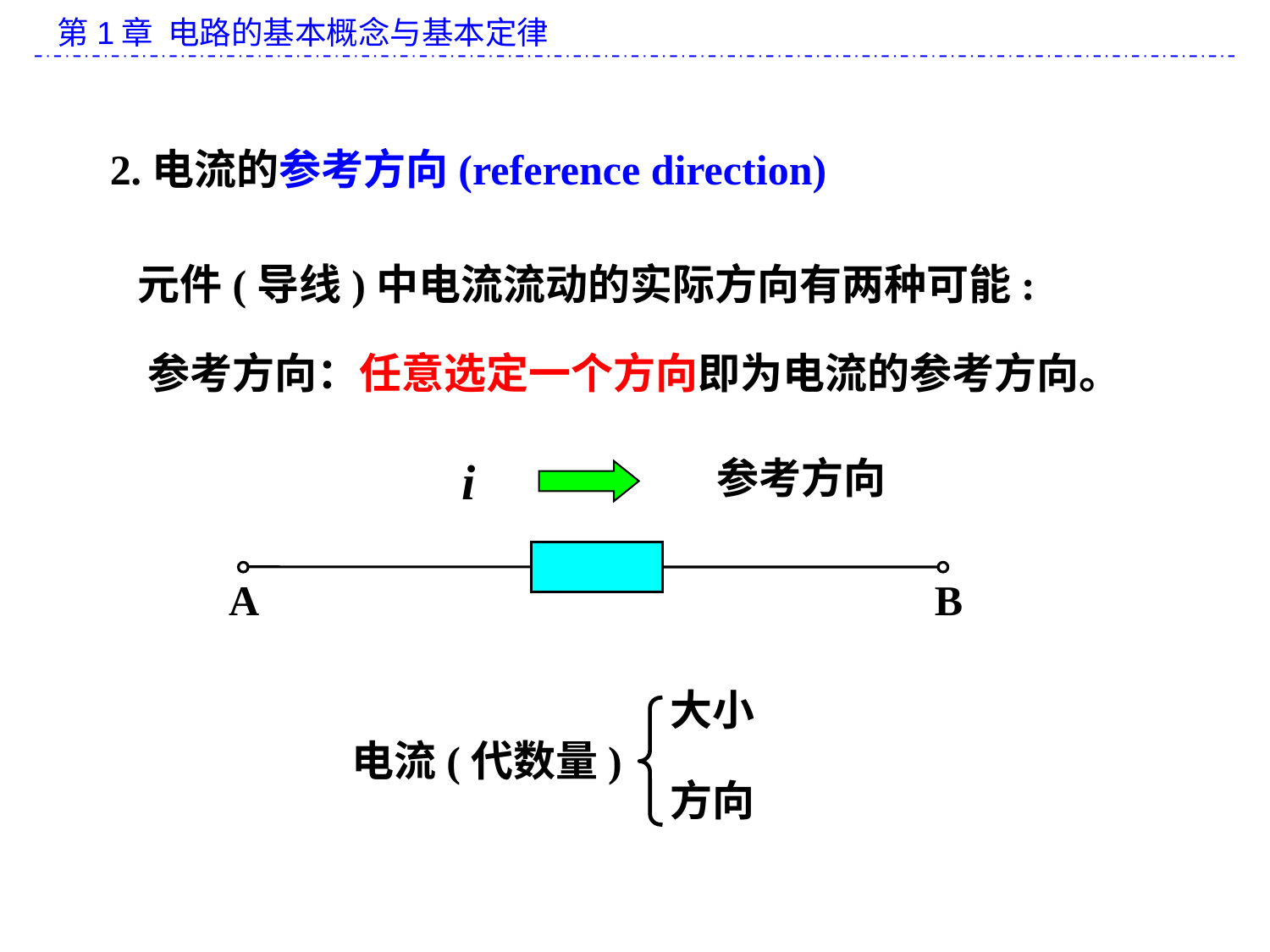

2.电流的参考方向(reference direction)
元件(导线)中电流流动的实际方向有两种可能:
参考方向：任意选定一个方向即为电流的参考方向。
i
参考方向

A
B
大小

电流(代数量)
方向